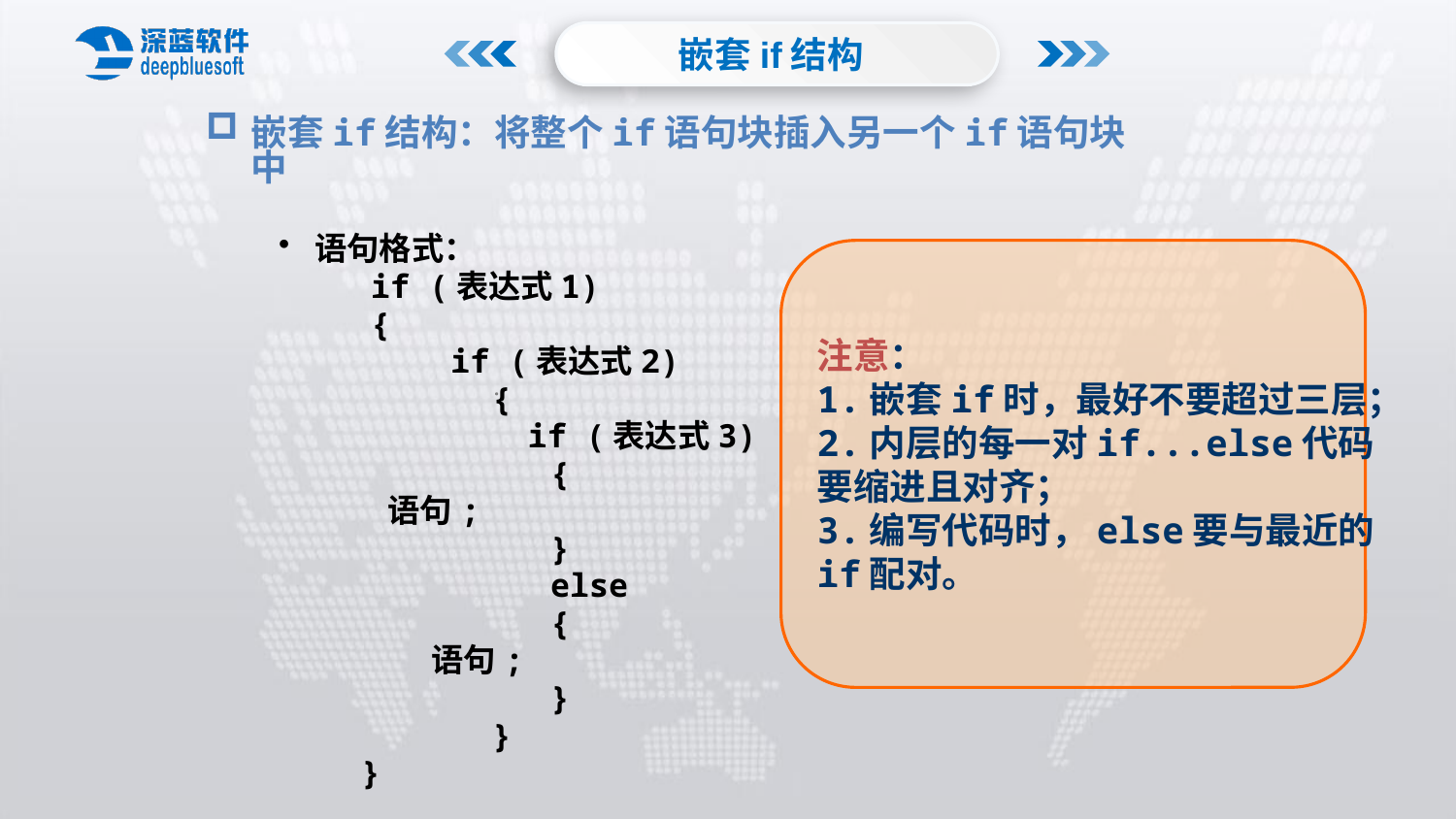

嵌套if结构

嵌套if结构：将整个if语句块插入另一个if语句块中

语句格式：
 if (表达式1)
 {
	       if (表达式2)
           {
	   if (表达式3)
              {
  	         语句;
              }
              else
              {
	               语句;
              }
           }
        }
注意：
1.嵌套if时，最好不要超过三层；
2.内层的每一对if...else代码
要缩进且对齐；
3.编写代码时，else要与最近的
if配对。